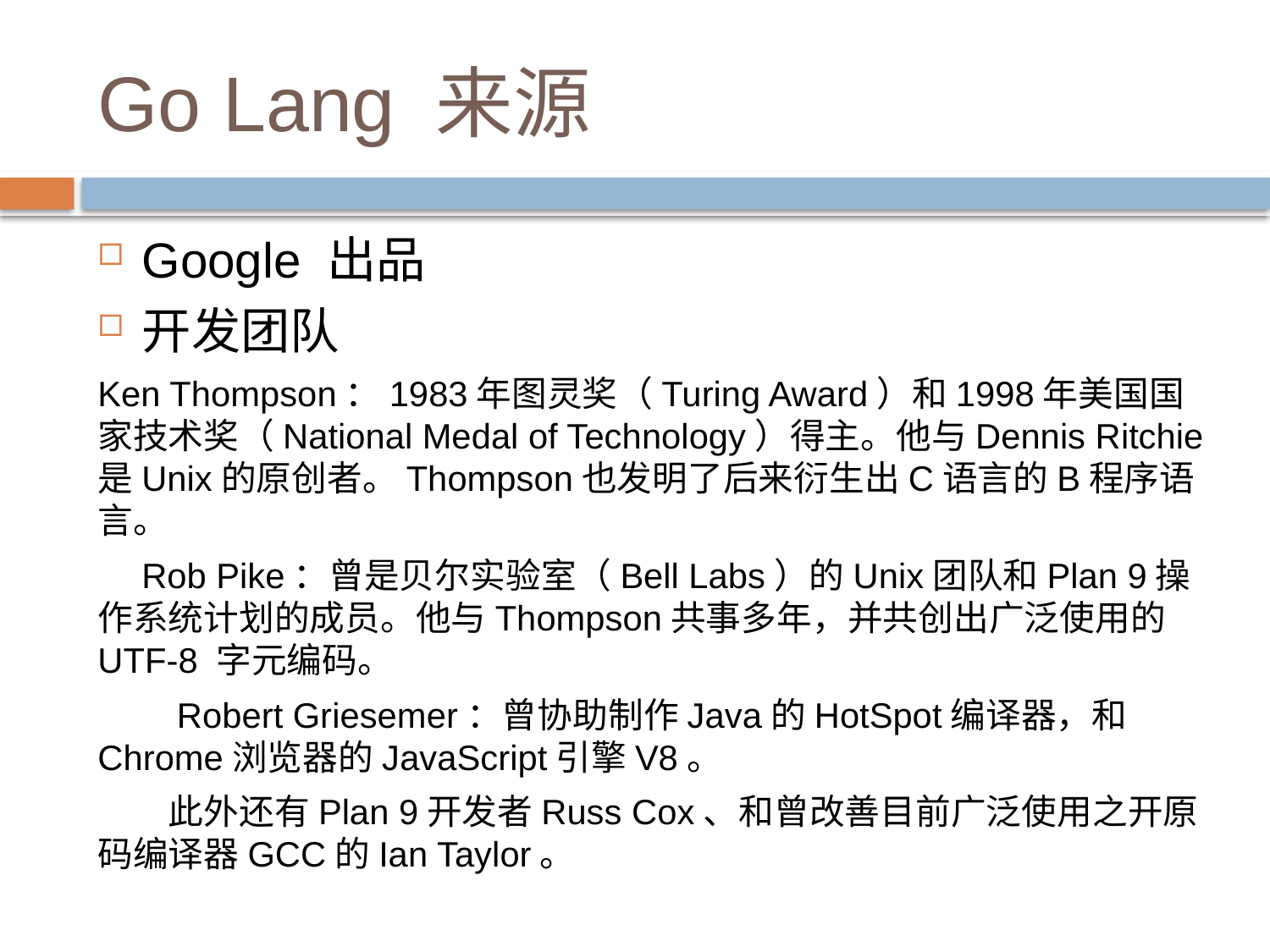

# Go Lang 来源
Google 出品
开发团队
Ken Thompson：1983年图灵奖（Turing Award）和1998年美国国家技术奖（National Medal of Technology）得主。他与Dennis Ritchie是Unix的原创者。Thompson也发明了后来衍生出C语言的B程序语言。
　Rob Pike：曾是贝尔实验室（Bell Labs）的Unix团队和Plan 9操作系统计划的成员。他与Thompson共事多年，并共创出广泛使用的UTF-8 字元编码。
　　Robert Griesemer：曾协助制作Java的HotSpot编译器，和Chrome浏览器的JavaScript引擎V8。
　　此外还有Plan 9开发者Russ Cox、和曾改善目前广泛使用之开原码编译器GCC的Ian Taylor。